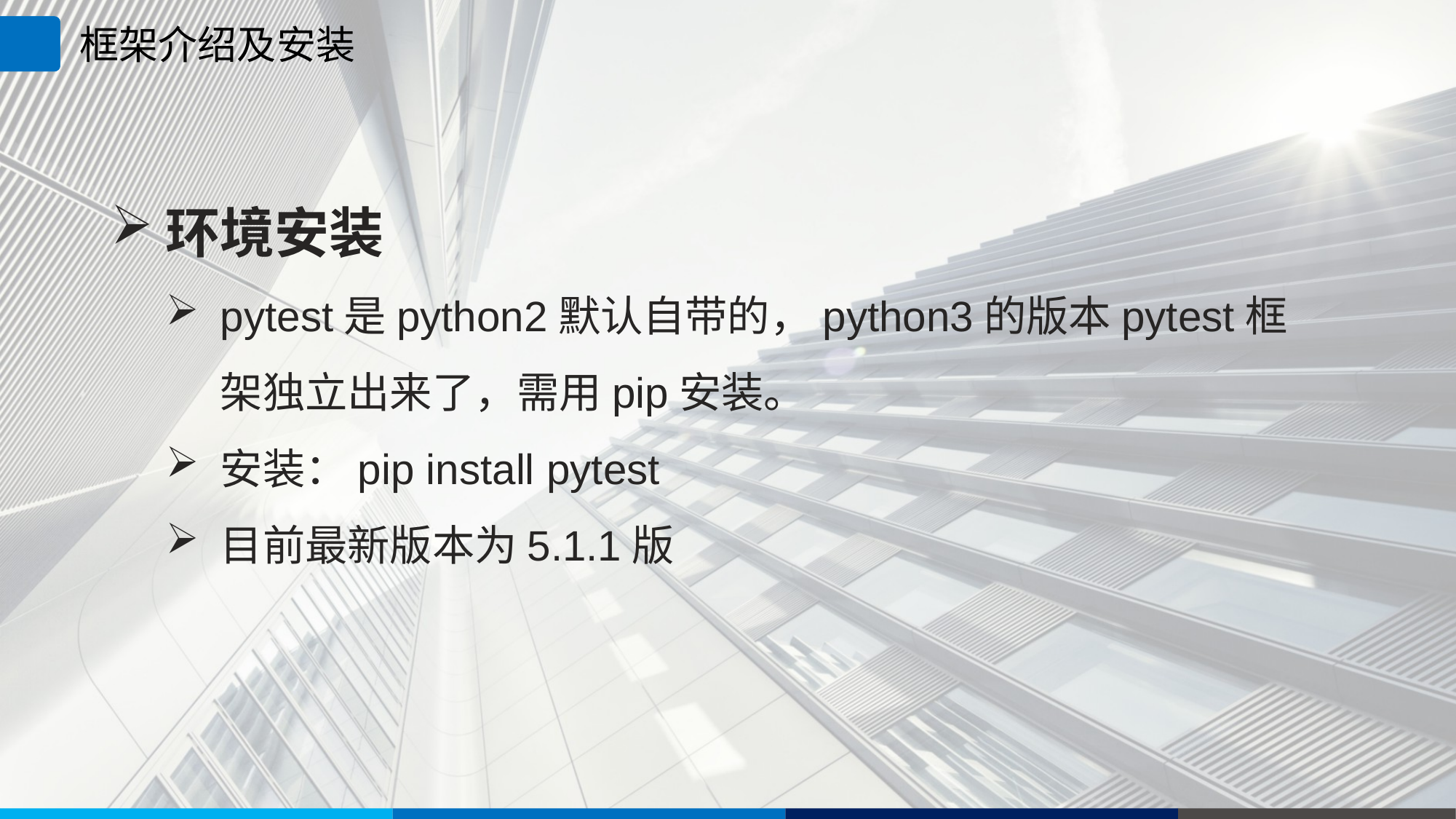

框架介绍及安装

环境安装
pytest是python2默认自带的，python3的版本pytest框架独立出来了，需用pip安装。
安装：pip install pytest
目前最新版本为5.1.1版